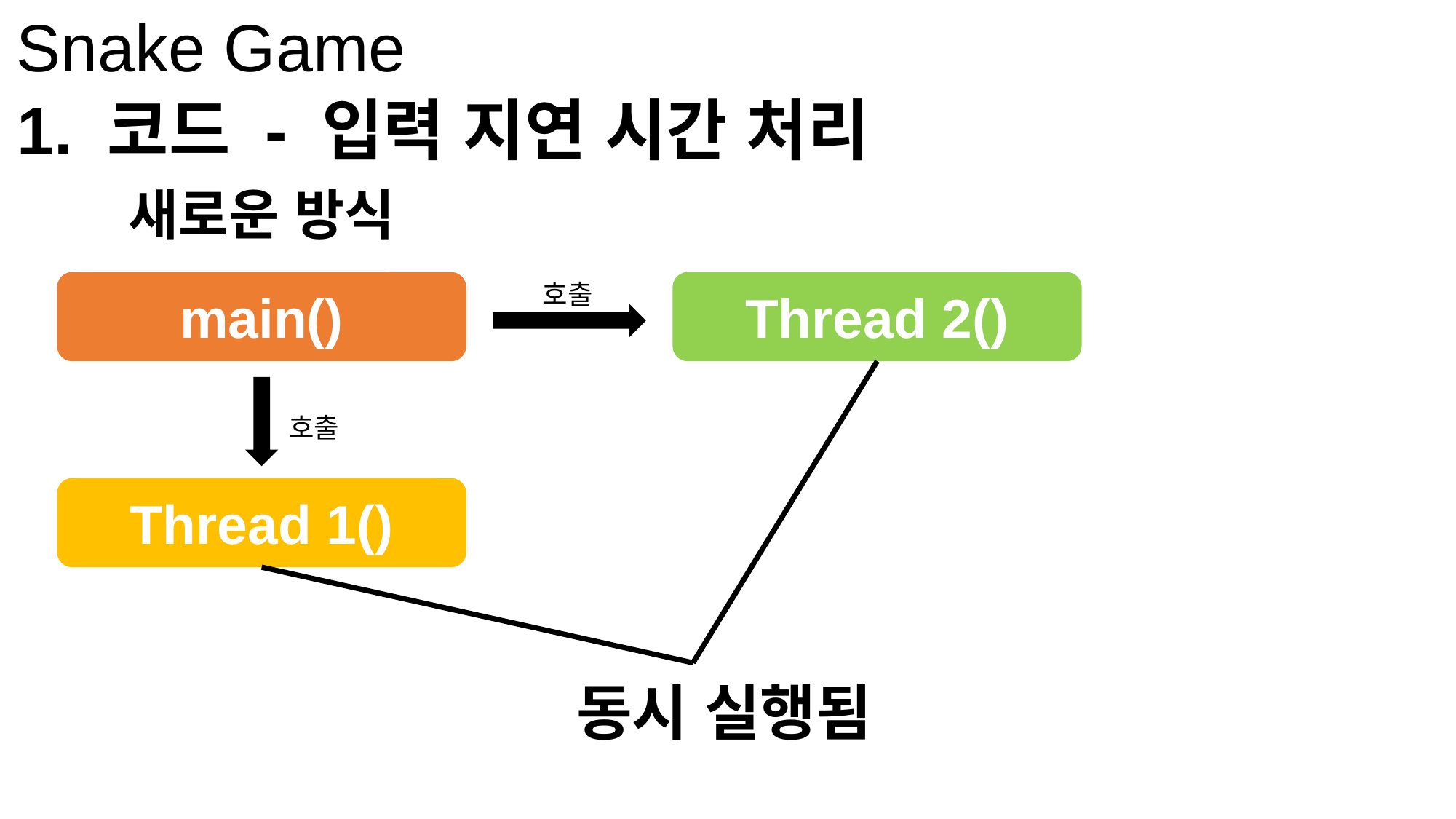

Snake Game
1. 코드 - 입력 지연 시간 처리
새로운 방식
호출
main()
Thread 2()

호출
Thread 1()
동시 실행됨